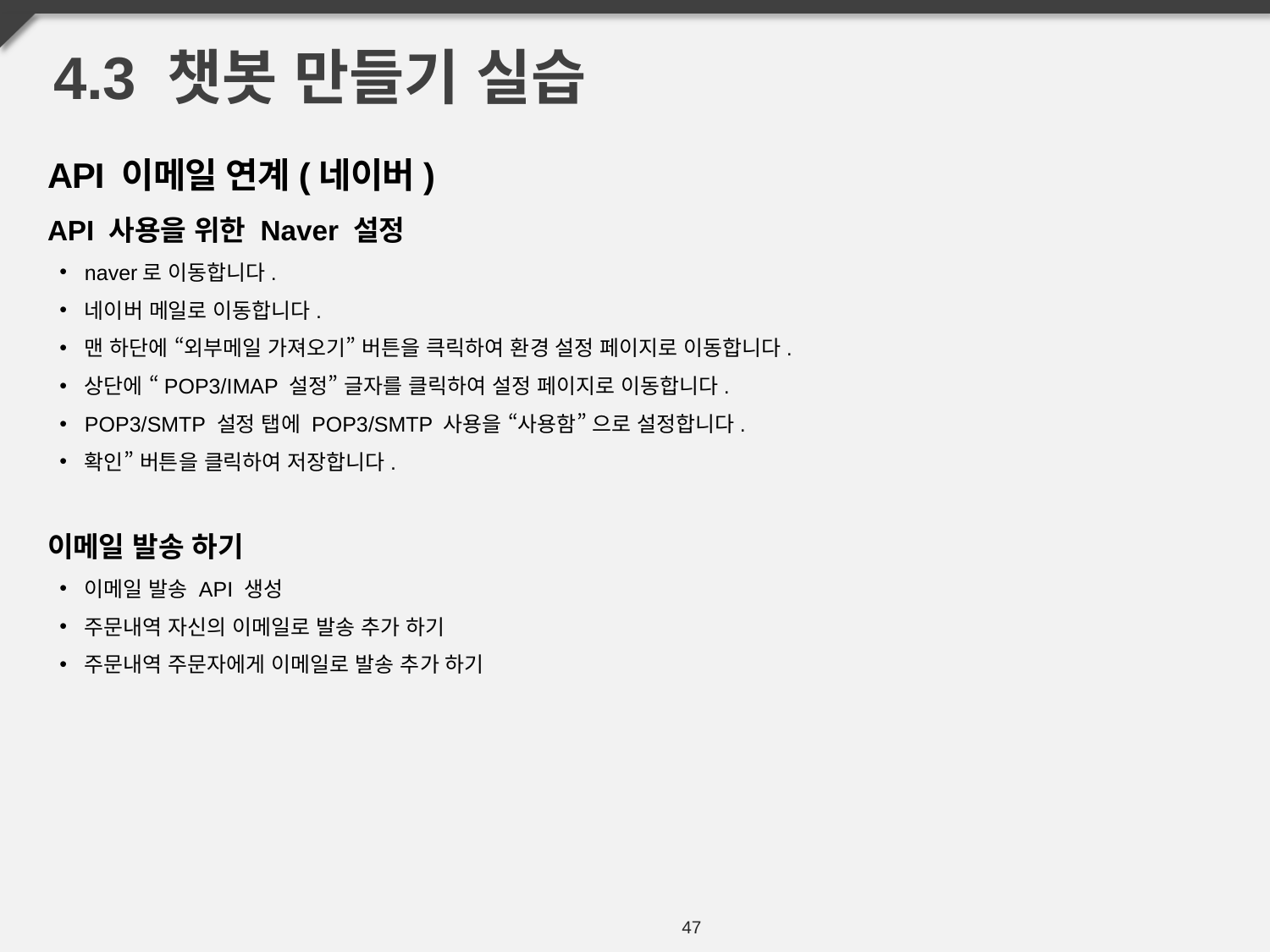

4.3 챗봇 만들기 실습
API 이메일 연계(네이버)
API 사용을 위한 Naver 설정
naver로 이동합니다.
네이버 메일로 이동합니다.
맨 하단에 “외부메일 가져오기” 버튼을 큭릭하여 환경 설정 페이지로 이동합니다.
상단에 “POP3/IMAP 설정” 글자를 클릭하여 설정 페이지로 이동합니다.
POP3/SMTP 설정 탭에 POP3/SMTP 사용을 “사용함” 으로 설정합니다.
확인” 버튼을 클릭하여 저장합니다.

이메일 발송 하기
이메일 발송 API 생성
주문내역 자신의 이메일로 발송 추가 하기
주문내역 주문자에게 이메일로 발송 추가 하기
47